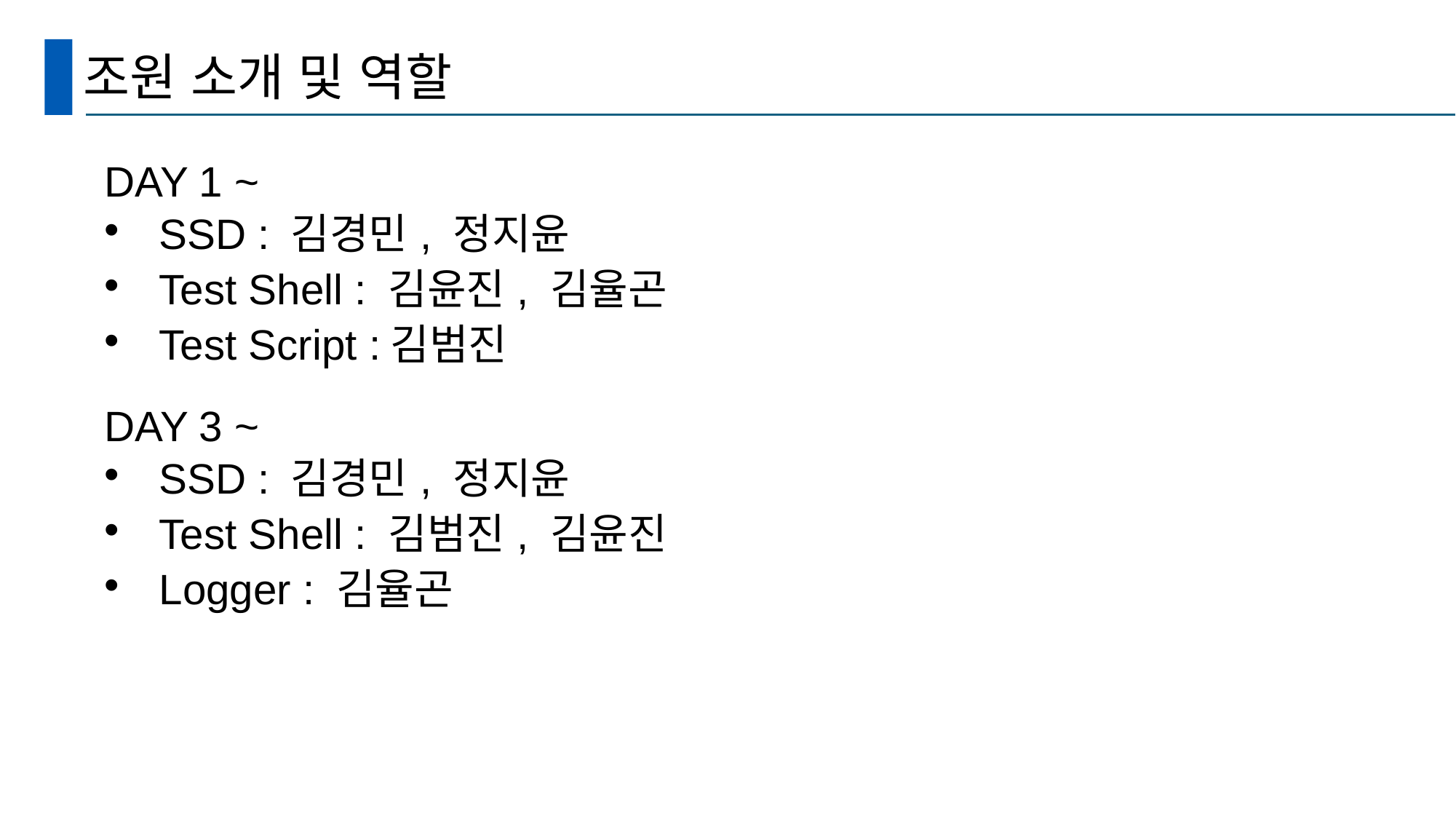

# 조원 소개 및 역할
DAY 1 ~
SSD : 김경민, 정지윤
Test Shell : 김윤진, 김율곤
Test Script :김범진

DAY 3 ~
SSD : 김경민, 정지윤
Test Shell : 김범진, 김윤진
Logger : 김율곤